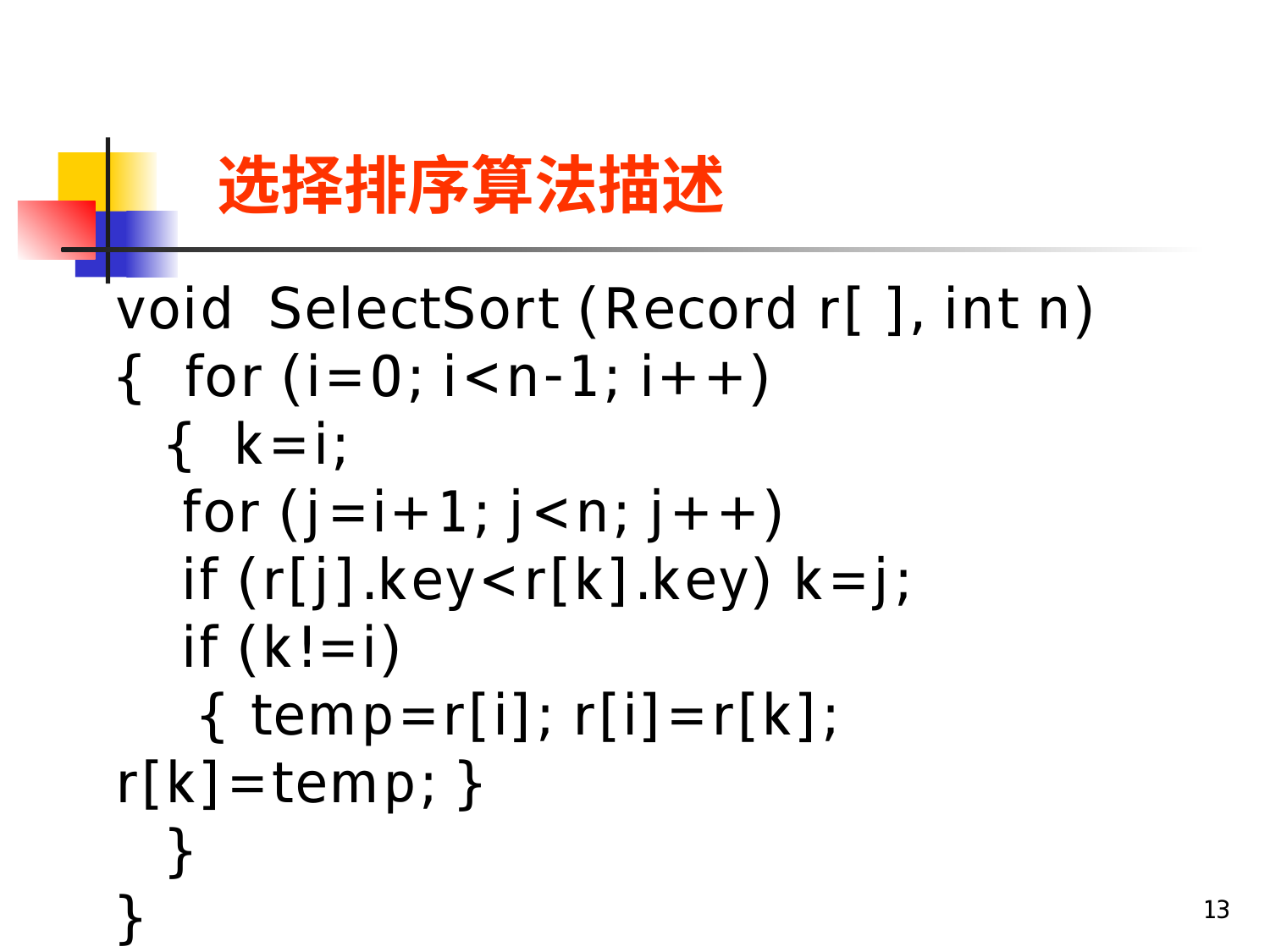

选择排序算法描述
void  SelectSort (Record r[ ], int n)
{  for (i=0; i<n-1; i++)
   {  k=i;
    for (j=i+1; j<n; j++)
    if (r[j].key<r[k].key) k=j;
    if (k!=i)
     { temp=r[i]; r[i]=r[k]; r[k]=temp; }
   }
}
13